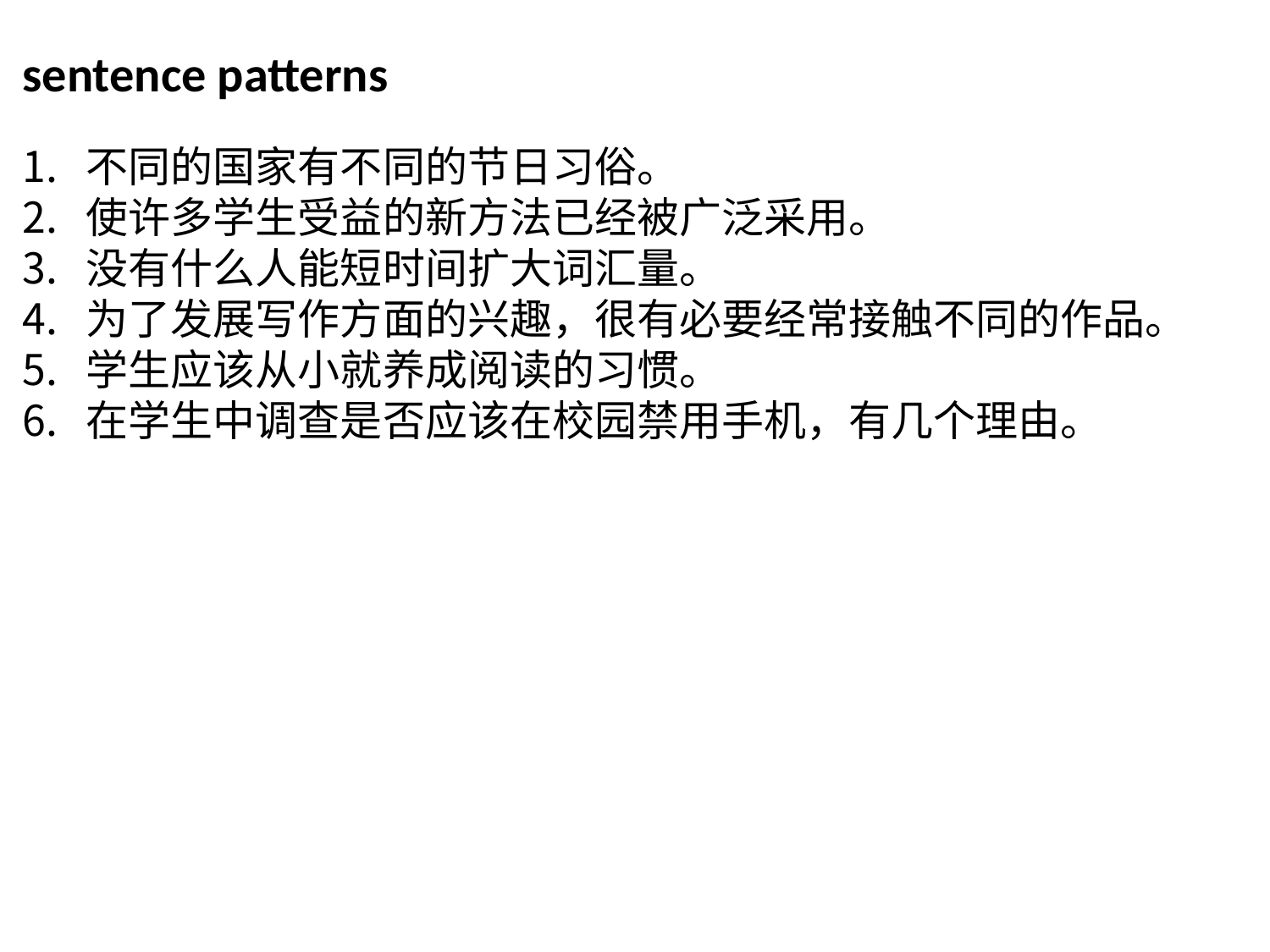

sentence patterns

不同的国家有不同的节日习俗。
使许多学生受益的新方法已经被广泛采用。
没有什么人能短时间扩大词汇量。
为了发展写作方面的兴趣，很有必要经常接触不同的作品。
学生应该从小就养成阅读的习惯。
在学生中调查是否应该在校园禁用手机，有几个理由。